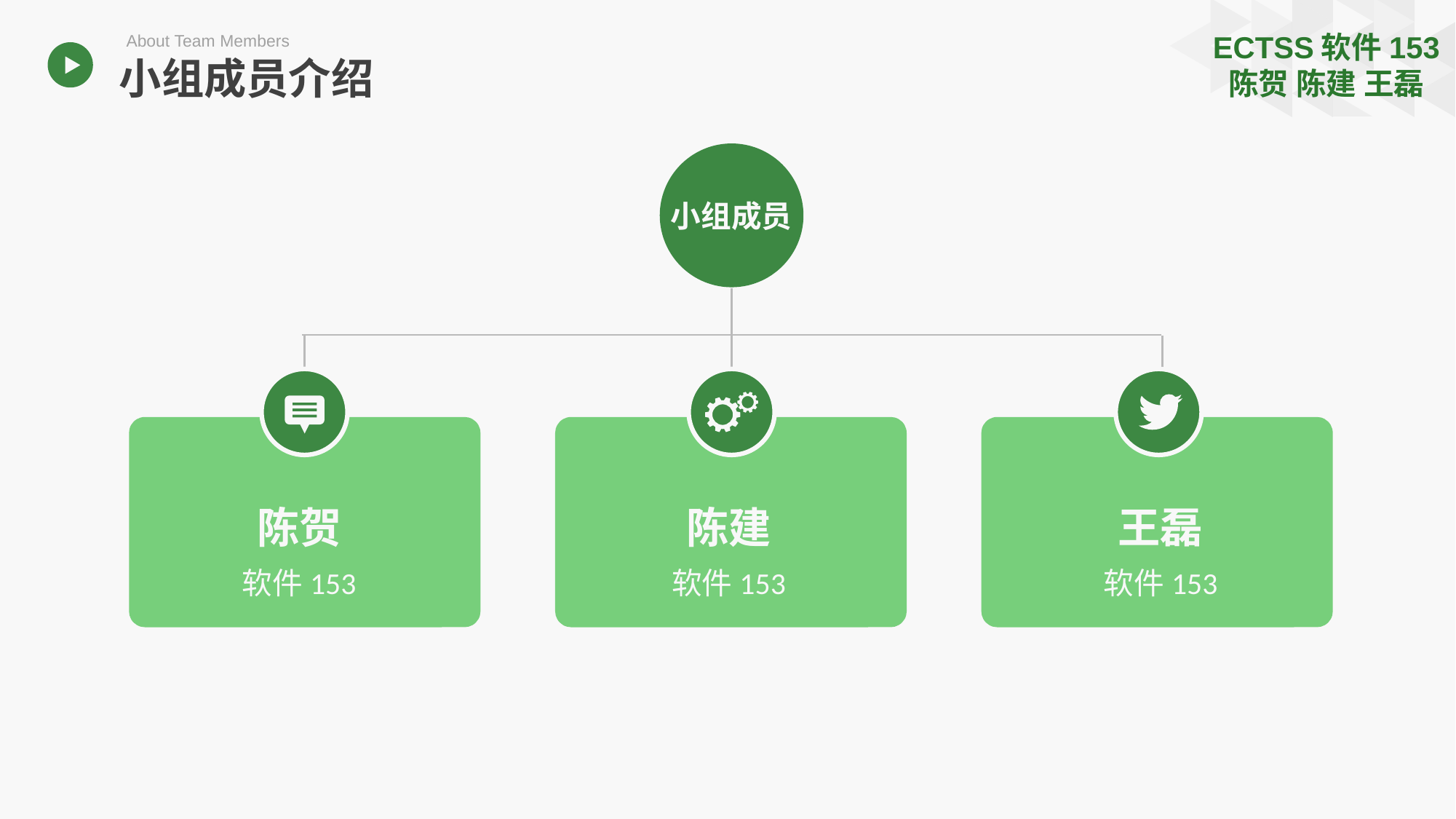

About Team Members
小组成员介绍

ECTSS软件153
陈贺 陈建 王磊

小组成员

陈贺
软件153
陈建
软件153
王磊
软件153